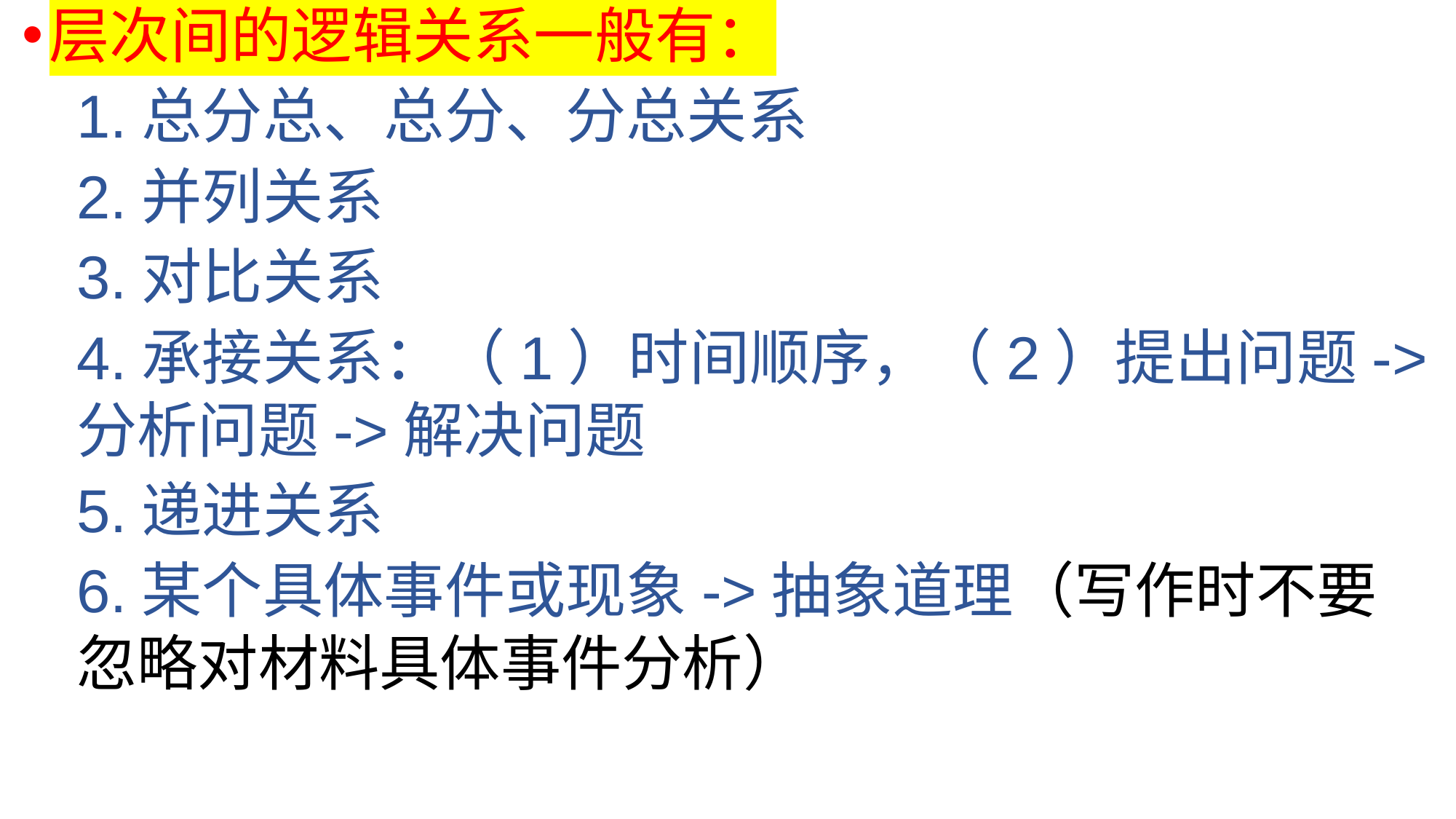

层次间的逻辑关系一般有：
1.总分总、总分、分总关系
2.并列关系
3.对比关系
4.承接关系：（1）时间顺序，（2）提出问题->分析问题->解决问题
5.递进关系
6.某个具体事件或现象->抽象道理（写作时不要忽略对材料具体事件分析）